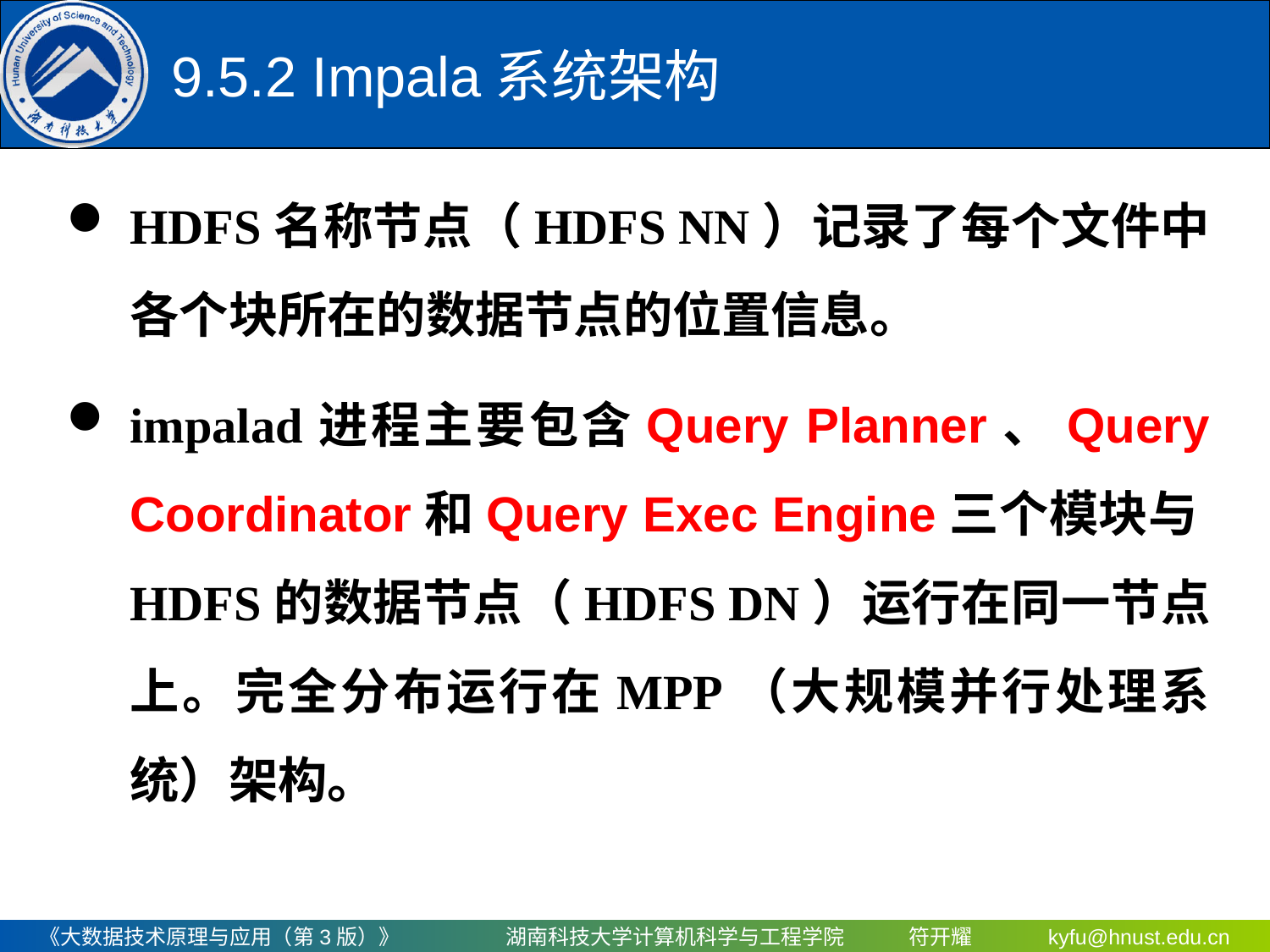

9.5.2 Impala系统架构
HDFS名称节点（HDFS NN）记录了每个文件中各个块所在的数据节点的位置信息。
impalad进程主要包含Query Planner、Query Coordinator和Query Exec Engine三个模块与HDFS的数据节点（HDFS DN）运行在同一节点上。完全分布运行在MPP（大规模并行处理系统）架构。